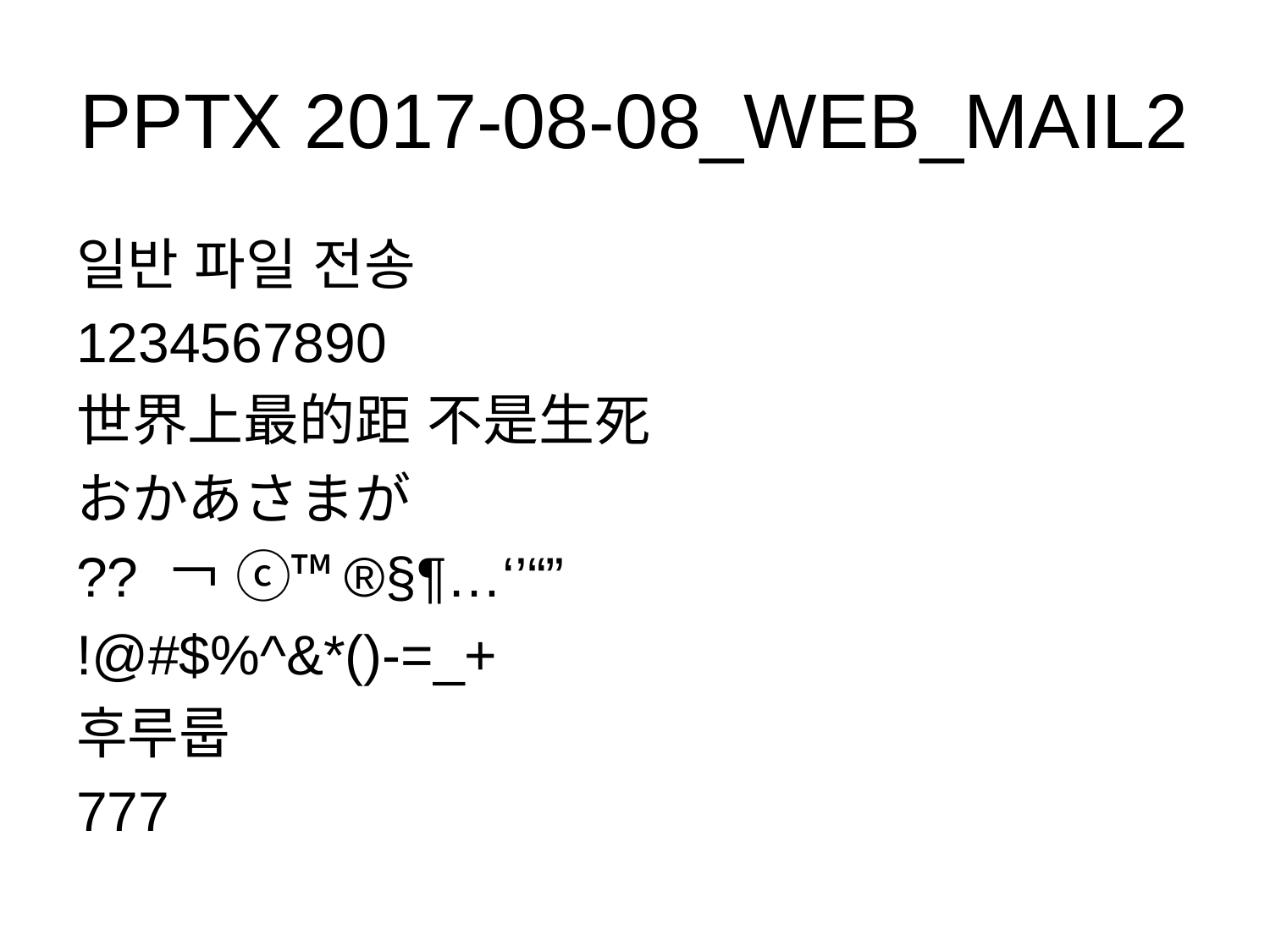

# PPTX 2017-08-08_WEB_MAIL2
일반 파일 전송
1234567890
世界上最的距 不是生死
おかあさまが
?? ￢ ⓒ™®§¶…‘’“”
!@#$%^&*()-=_+
후루룹
777